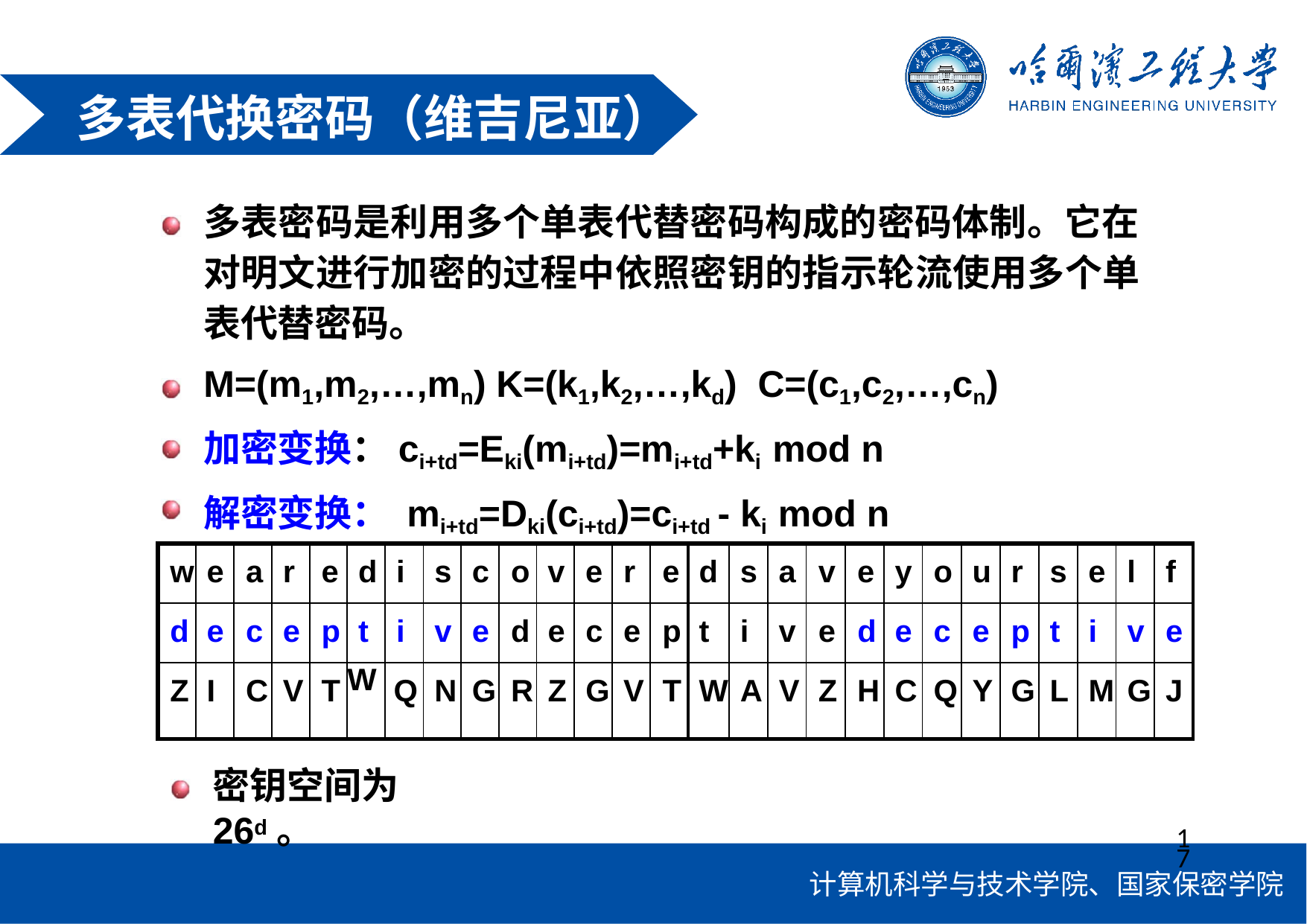

# 多表代换密码（维吉尼亚）
多表密码是利用多个单表代替密码构成的密码体制。它在 对明文进行加密的过程中依照密钥的指示轮流使用多个单 表代替密码。
M=(m1,m2,…,mn) K=(k1,k2,…,kd) C=(c1,c2,…,cn)
加密变换：ci+td=Eki(mi+td)=mi+td+ki mod n
解密变换： mi+td=Dki(ci+td)=ci+td - ki mod n

| w | e | a | r | e | d | i | s | c | o | v | e | r | e | d | s | a | v | e | y | o | u | r | s | e | l | f |
| --- | --- | --- | --- | --- | --- | --- | --- | --- | --- | --- | --- | --- | --- | --- | --- | --- | --- | --- | --- | --- | --- | --- | --- | --- | --- | --- |
| d | e | c | e | p | t | i | v | e | d | e | c | e | p | t | i | v | e | d | e | c | e | p | t | i | v | e |
| Z | I | C | V | T | W | Q | N | G | R | Z | G | V | T | W | A | V | Z | H | C | Q | Y | G | L | M | G | J |
密钥空间为26d。

17